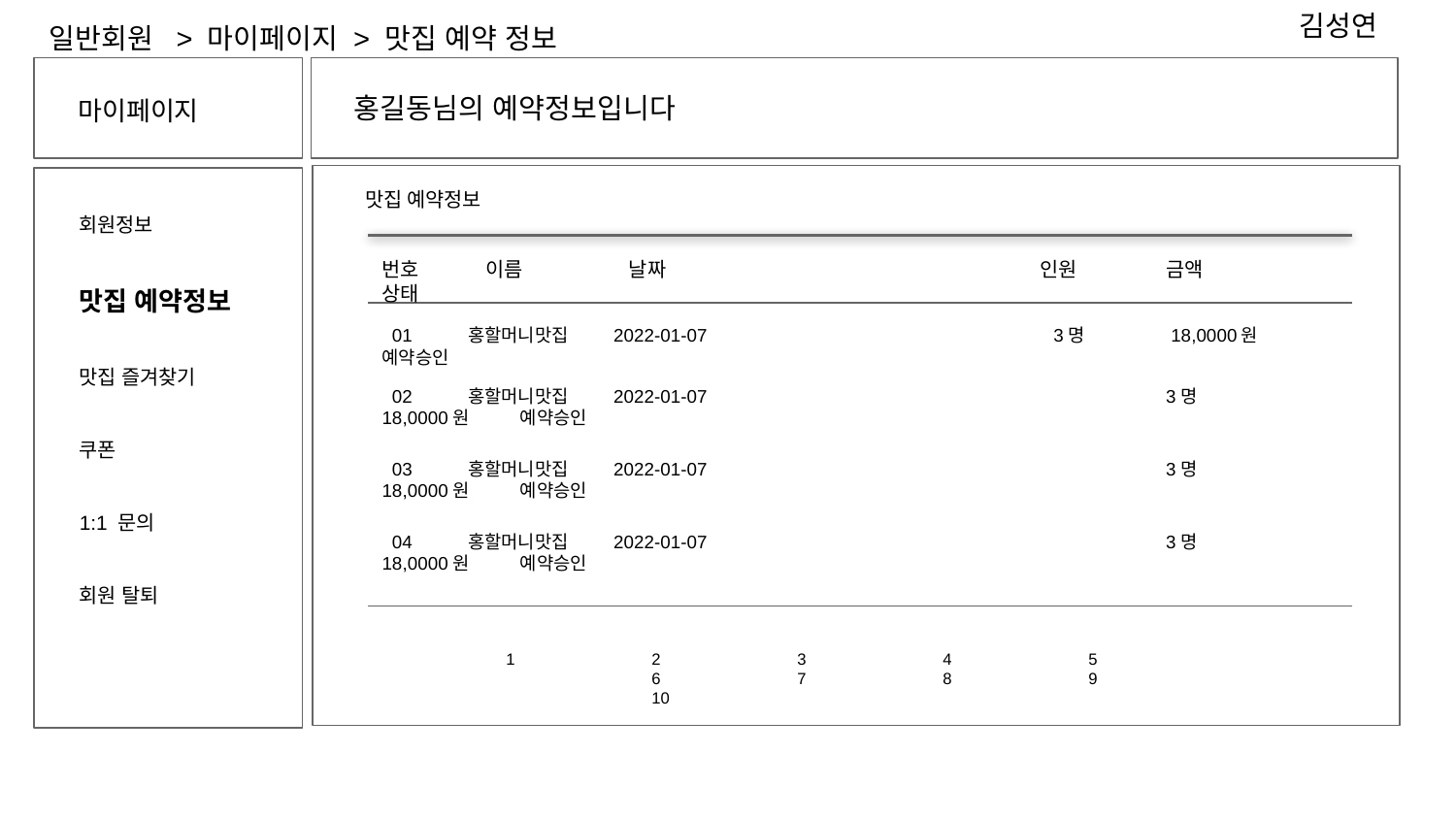

김성연
일반회원  > 마이페이지 > 맛집 예약 정보

홍길동님의 예약정보입니다

마이페이지

맛집 예약정보
회원정보

맛집 예약정보

맛집 즐겨찾기

쿠폰

1:1 문의

회원 탈퇴
번호            이름                   날짜                                                                   인원                금액                 상태
  01          홍할머니맛집        2022-01-07                                                                    3명                18,0000원          예약승인
  02          홍할머니맛집        2022-01-07                     			           3명                18,0000원          예약승인
  03          홍할머니맛집        2022-01-07                   			           3명                18,0000원          예약승인
  04          홍할머니맛집        2022-01-07           			           3명                18,0000원          예약승인
1	2	3	4	5	6	7	8	9	10